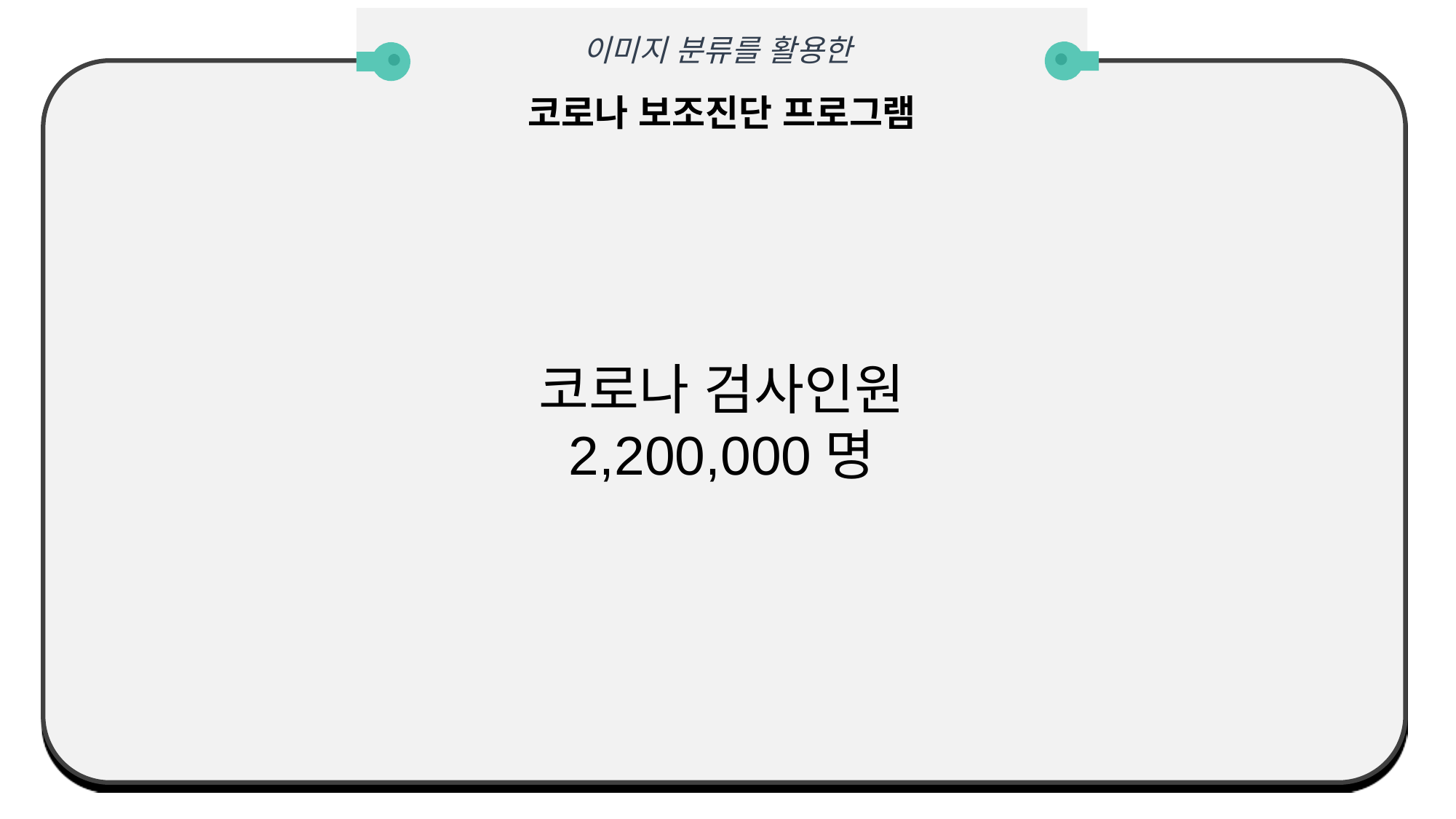

이미지 분류를 활용한
코로나 보조진단 프로그램

코로나 검사인원
2,200,000명